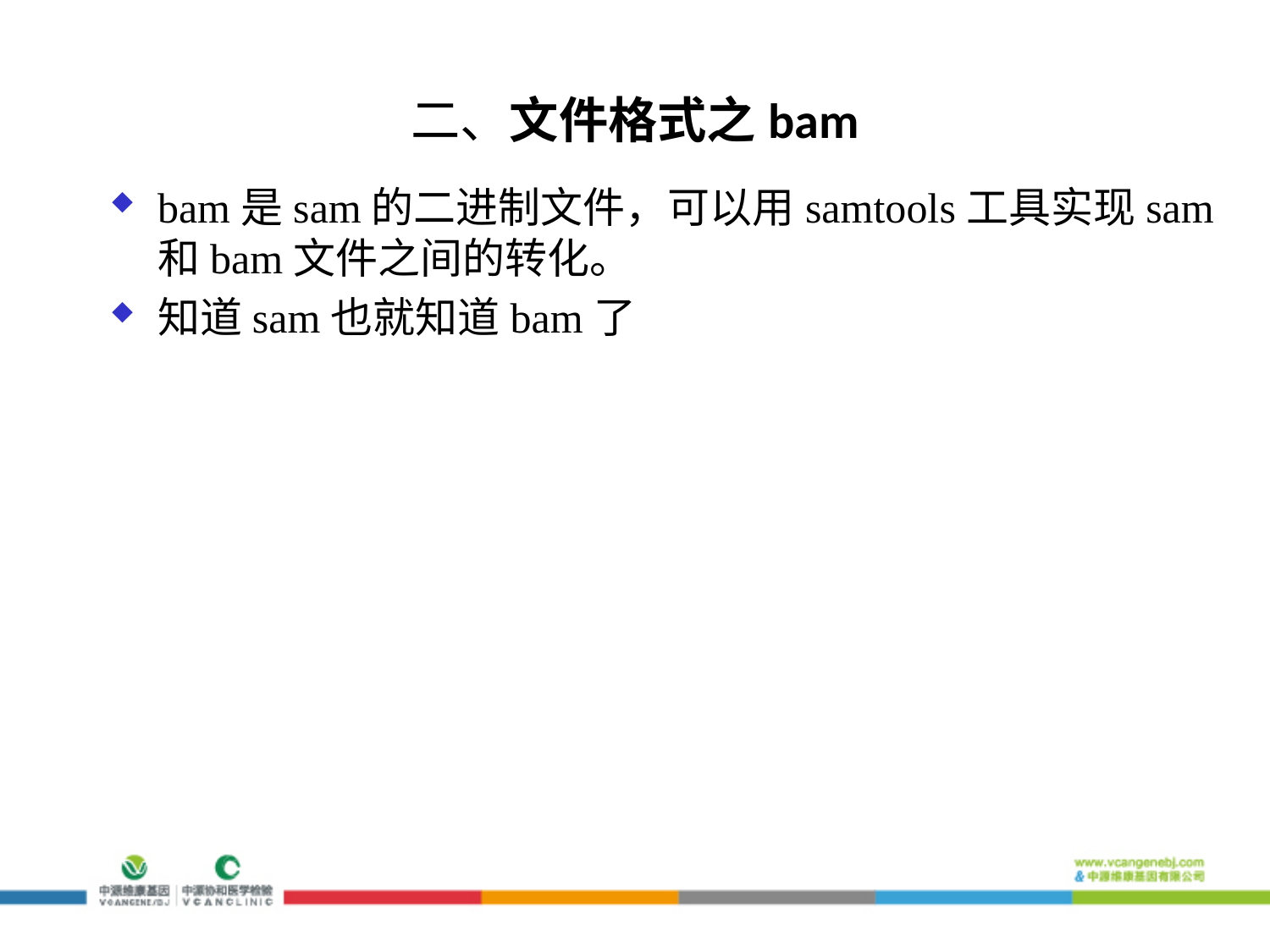

二、文件格式之bam

bam是sam的二进制文件，可以用samtools工具实现sam和bam文件之间的转化。
知道sam也就知道bam了